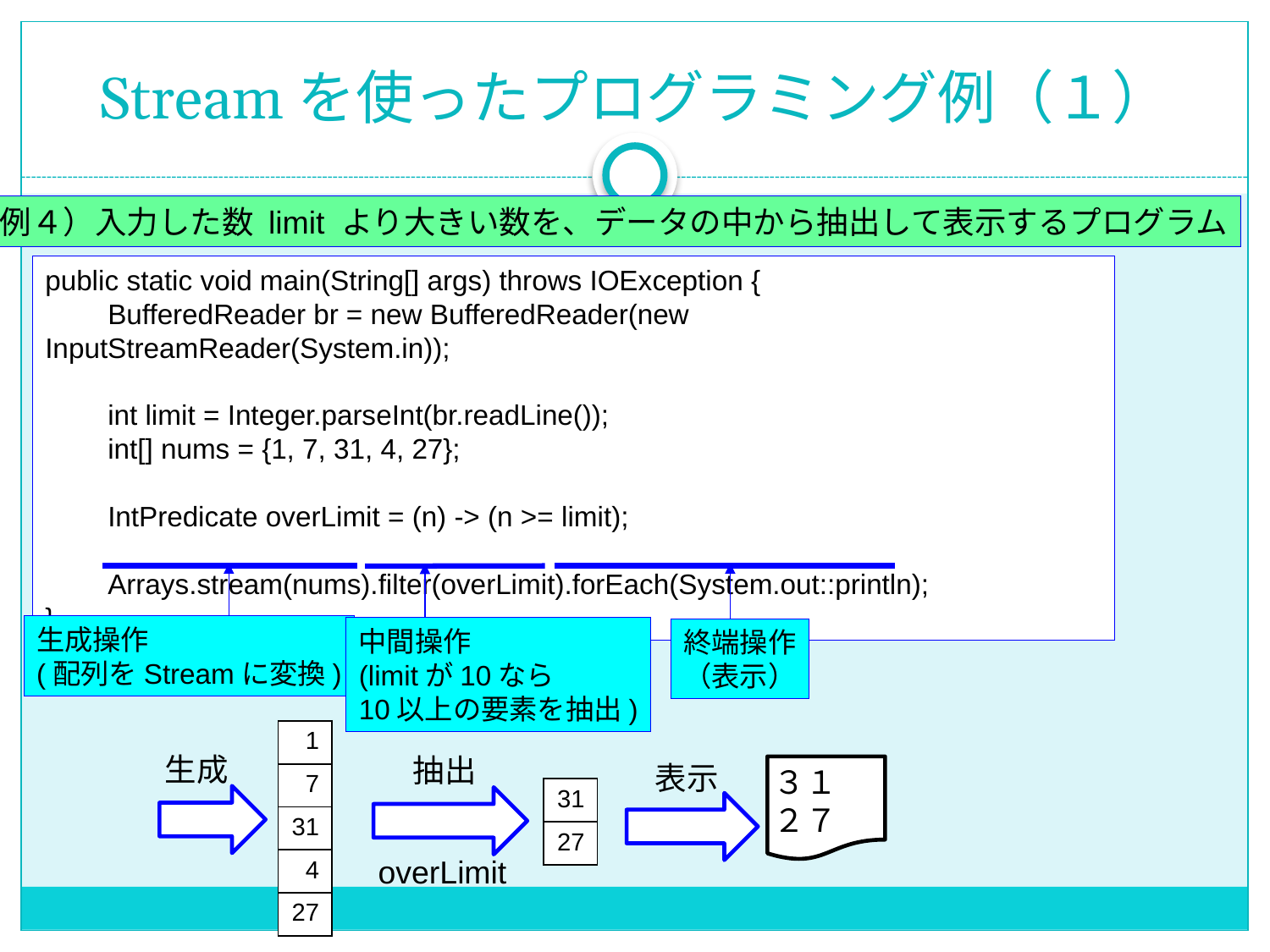

# Streamを使ったプログラミング例（１）
例４）入力した数 limit より大きい数を、データの中から抽出して表示するプログラム
public static void main(String[] args) throws IOException {
        BufferedReader br = new BufferedReader(new InputStreamReader(System.in));

        int limit = Integer.parseInt(br.readLine());
        int[] nums = {1, 7, 31, 4, 27};

        IntPredicate overLimit = (n) -> (n >= limit);

        Arrays.stream(nums).filter(overLimit).forEach(System.out::println);
}
生成操作
(配列をStreamに変換)
中間操作
(limitが10なら
10以上の要素を抽出)
終端操作
（表示）
| 1 |
| --- |
| 7 |
| 31 |
| 4 |
| 27 |
生成
抽出
表示
３１
２７

| 31 |
| --- |
| 27 |

overLimit